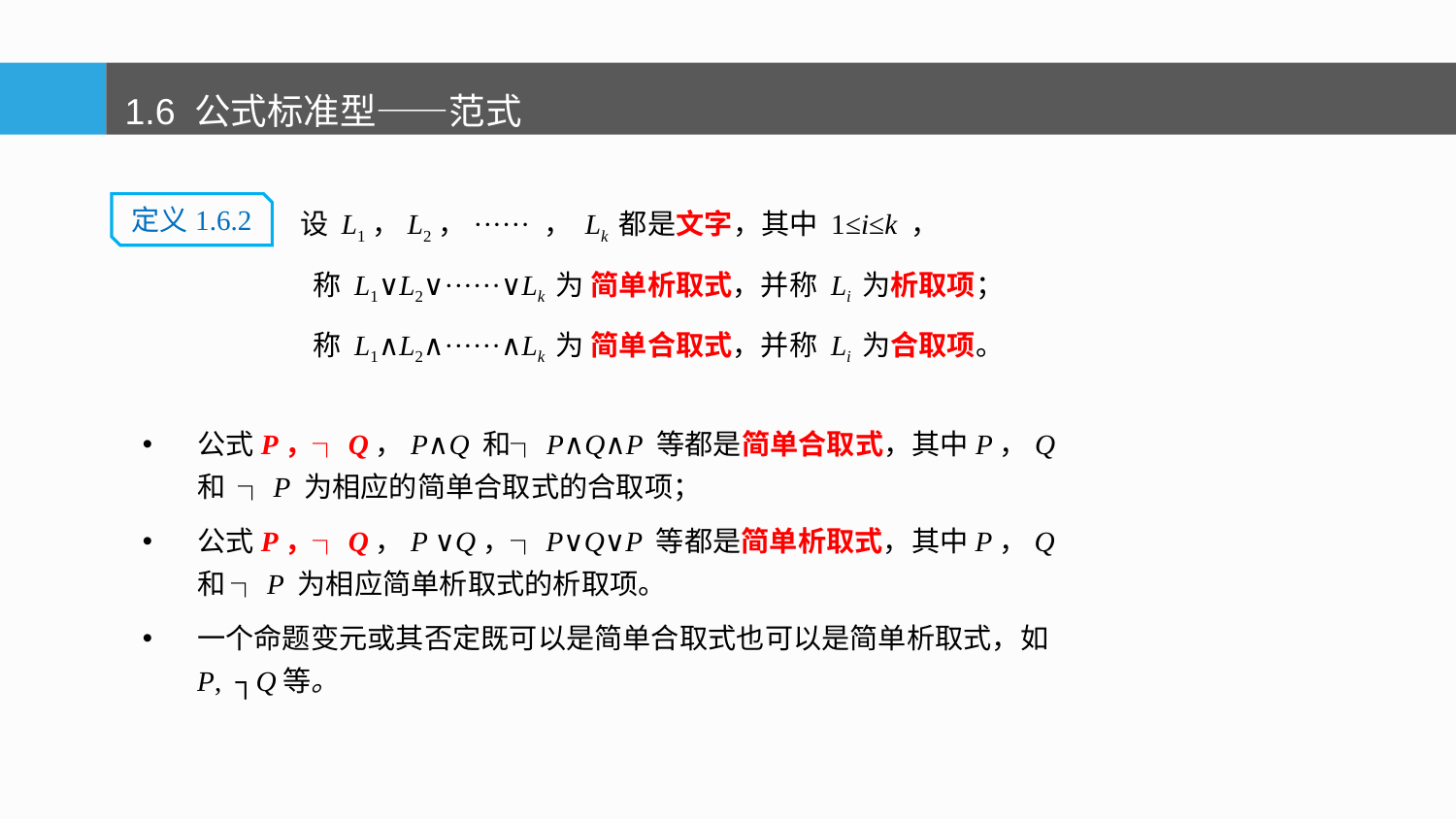

1.6 公式标准型——范式

设 L1，L2，······ ， Lk 都是文字，其中 1≤i≤k ，
 称 L1∨L2∨······∨Lk 为 简单析取式，并称 Li 为析取项；
 称 L1∧L2∧······∧Lk 为 简单合取式，并称 Li 为合取项。
定义1.6.2
公式P，┐Q，P∧Q 和┐P∧Q∧P 等都是简单合取式，其中P，Q 和  ┐P 为相应的简单合取式的合取项；
公式P，┐Q，P ∨Q，┐P∨Q∨P 等都是简单析取式，其中P，Q和 ┐P 为相应简单析取式的析取项。
一个命题变元或其否定既可以是简单合取式也可以是简单析取式，如
P,  ┐Q等。